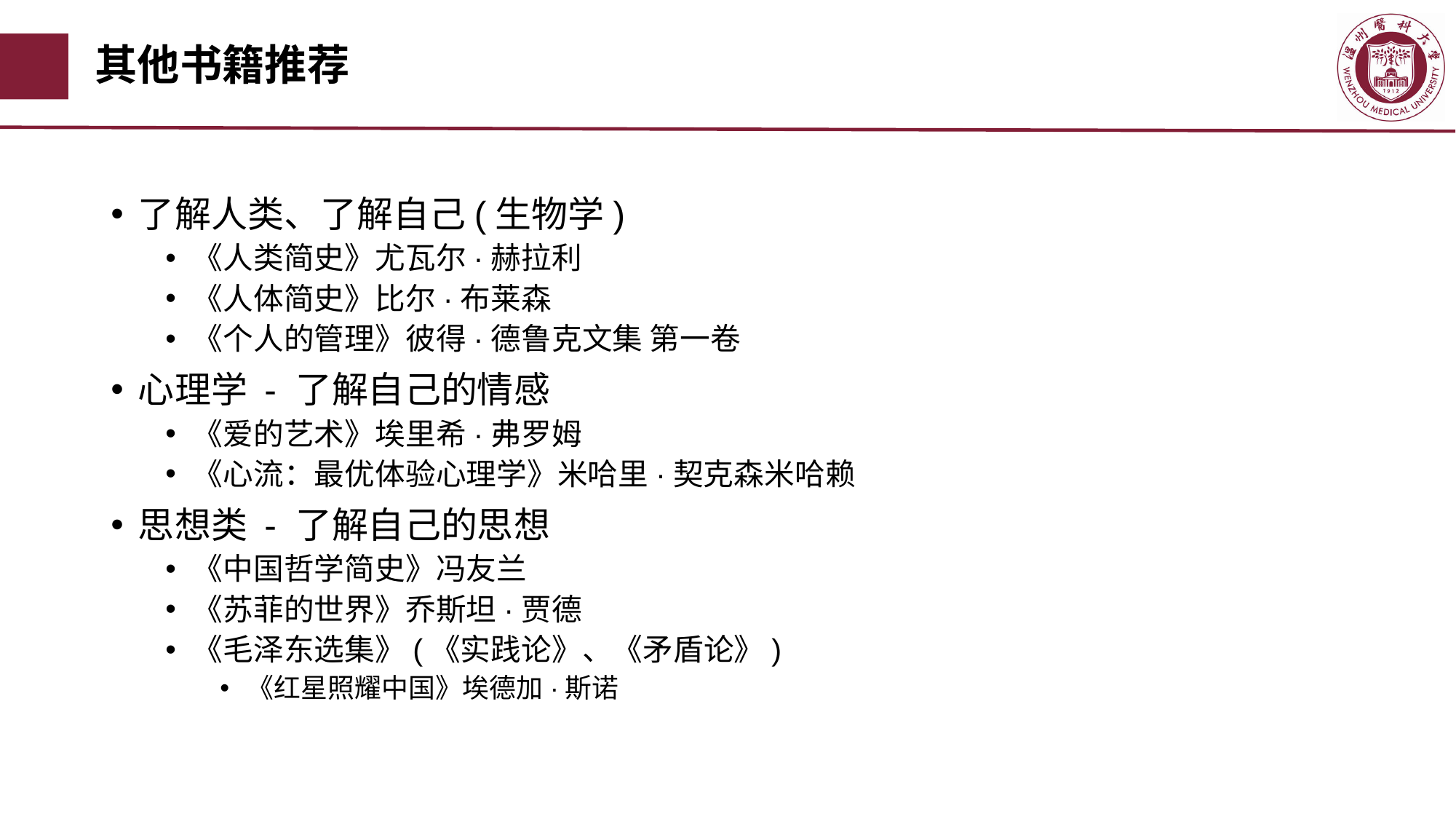

# 其他书籍推荐
了解人类、了解自己(生物学)
《人类简史》尤瓦尔·赫拉利
《人体简史》比尔·布莱森
《个人的管理》彼得·德鲁克文集 第一卷
心理学 - 了解自己的情感
《爱的艺术》埃里希·弗罗姆
《心流：最优体验心理学》米哈里·契克森米哈赖
思想类 - 了解自己的思想
《中国哲学简史》冯友兰
《苏菲的世界》乔斯坦·贾德
《毛泽东选集》(《实践论》、《矛盾论》)
《红星照耀中国》埃德加·斯诺